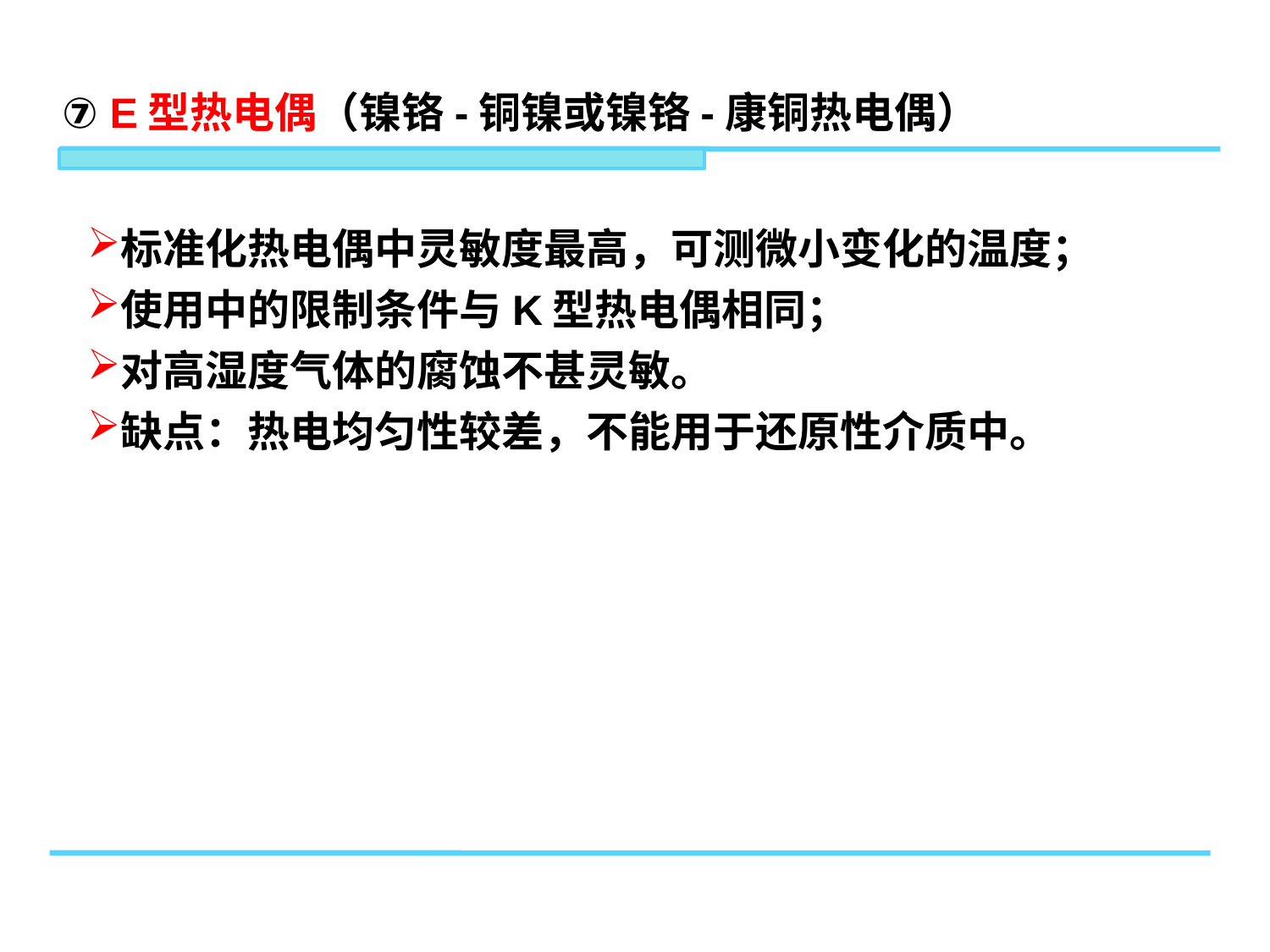

⑦ E型热电偶（镍铬-铜镍或镍铬-康铜热电偶）
标准化热电偶中灵敏度最高，可测微小变化的温度；
使用中的限制条件与K型热电偶相同；
对高湿度气体的腐蚀不甚灵敏。
缺点：热电均匀性较差，不能用于还原性介质中。